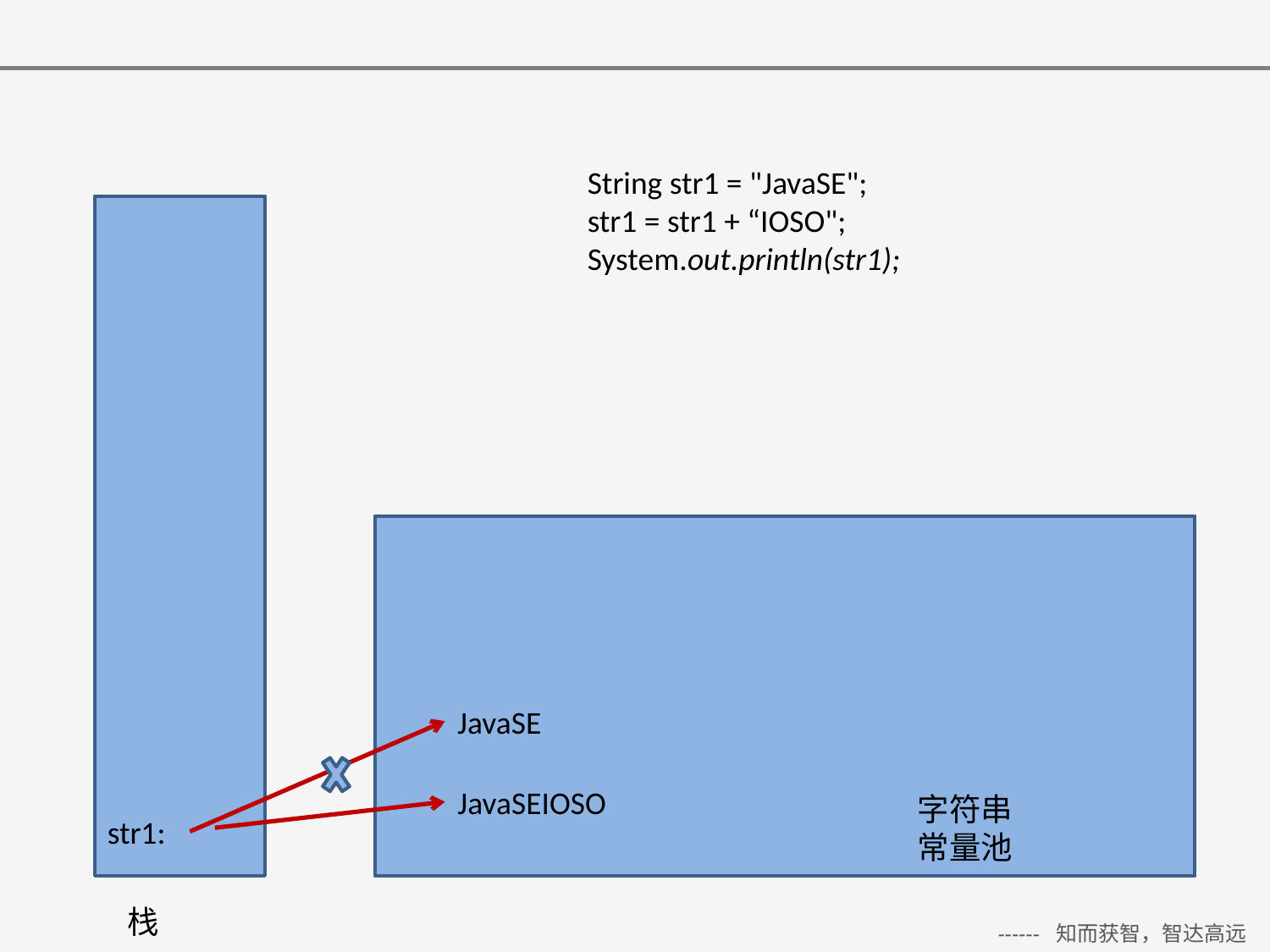

String str1 = "JavaSE";
str1 = str1 + “IOSO";
System.out.println(str1);

JavaSE

JavaSEIOSO
字符串常量池
str1:
栈